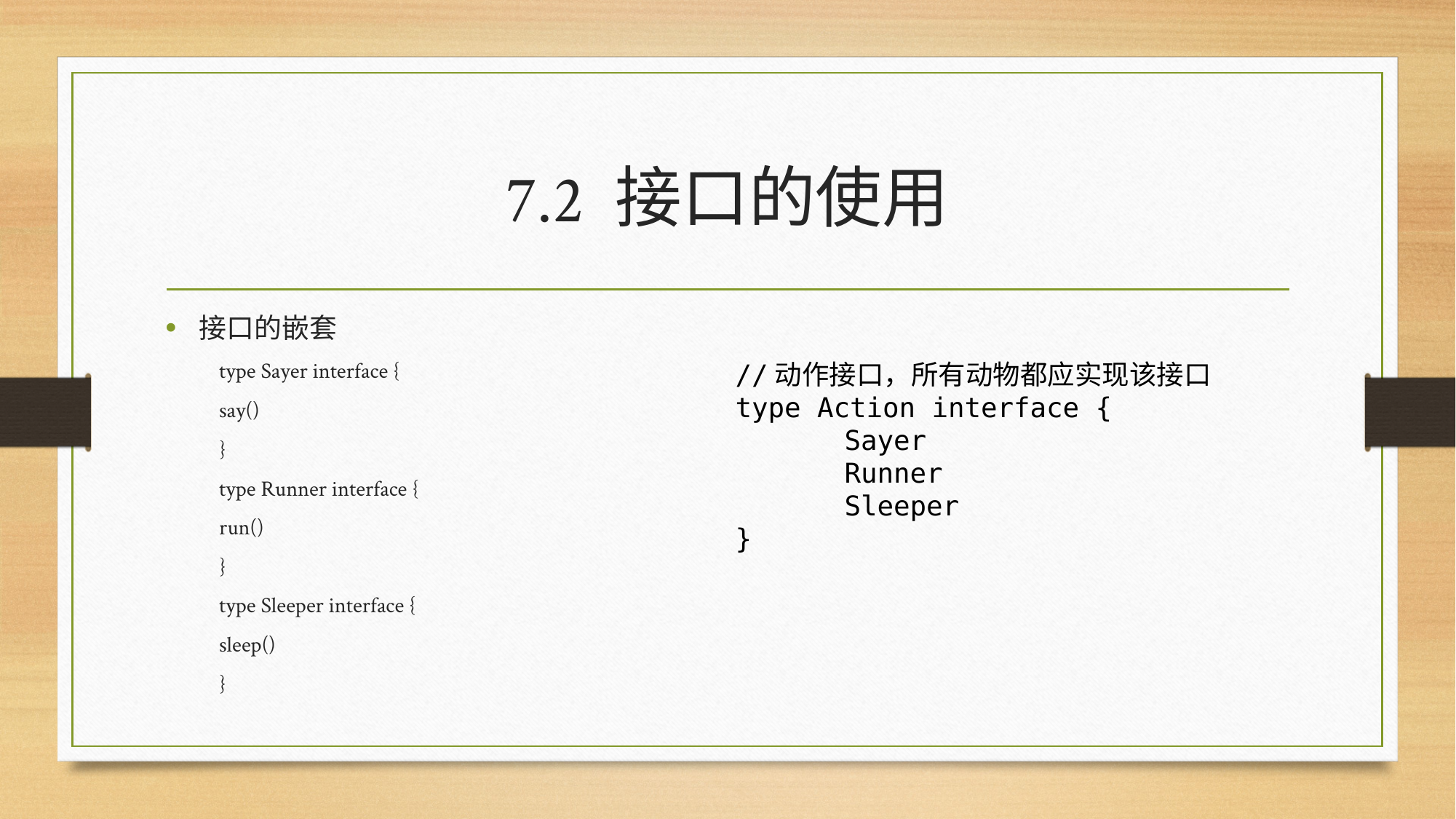

# 7.2 接口的使用
接口的嵌套
type Sayer interface {
	say()
}
type Runner interface {
	run()
}
type Sleeper interface {
	sleep()
}

//动作接口，所有动物都应实现该接口
type Action interface {
	Sayer
	Runner
	Sleeper
}